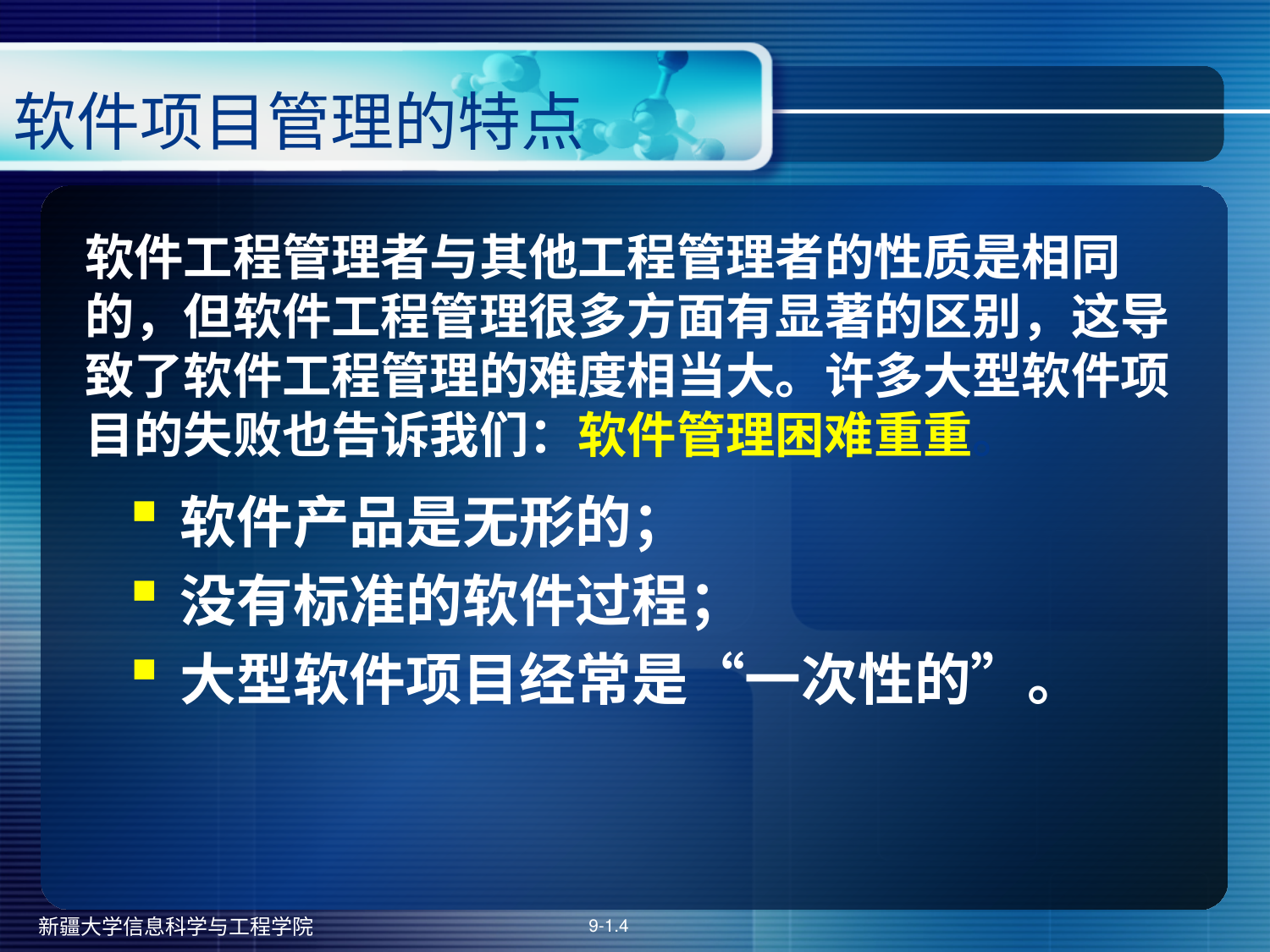

# 软件项目管理的特点
软件工程管理者与其他工程管理者的性质是相同的，但软件工程管理很多方面有显著的区别，这导致了软件工程管理的难度相当大。许多大型软件项目的失败也告诉我们：软件管理困难重重。
软件产品是无形的；
没有标准的软件过程；
大型软件项目经常是“一次性的”。